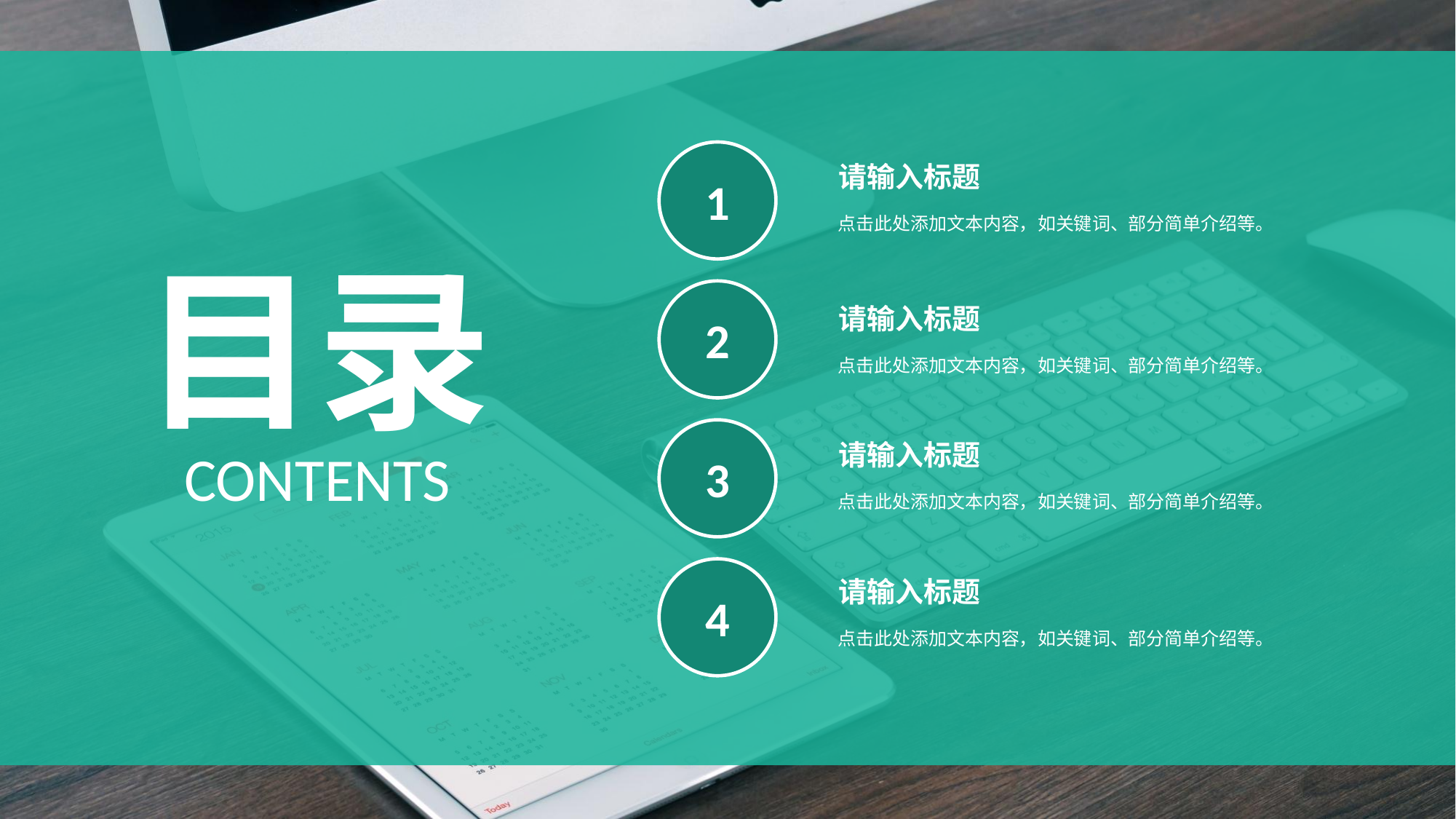

1
请输入标题
点击此处添加文本内容，如关键词、部分简单介绍等。
目录
2
请输入标题
点击此处添加文本内容，如关键词、部分简单介绍等。
3
请输入标题
CONTENTS
点击此处添加文本内容，如关键词、部分简单介绍等。
4
请输入标题
点击此处添加文本内容，如关键词、部分简单介绍等。